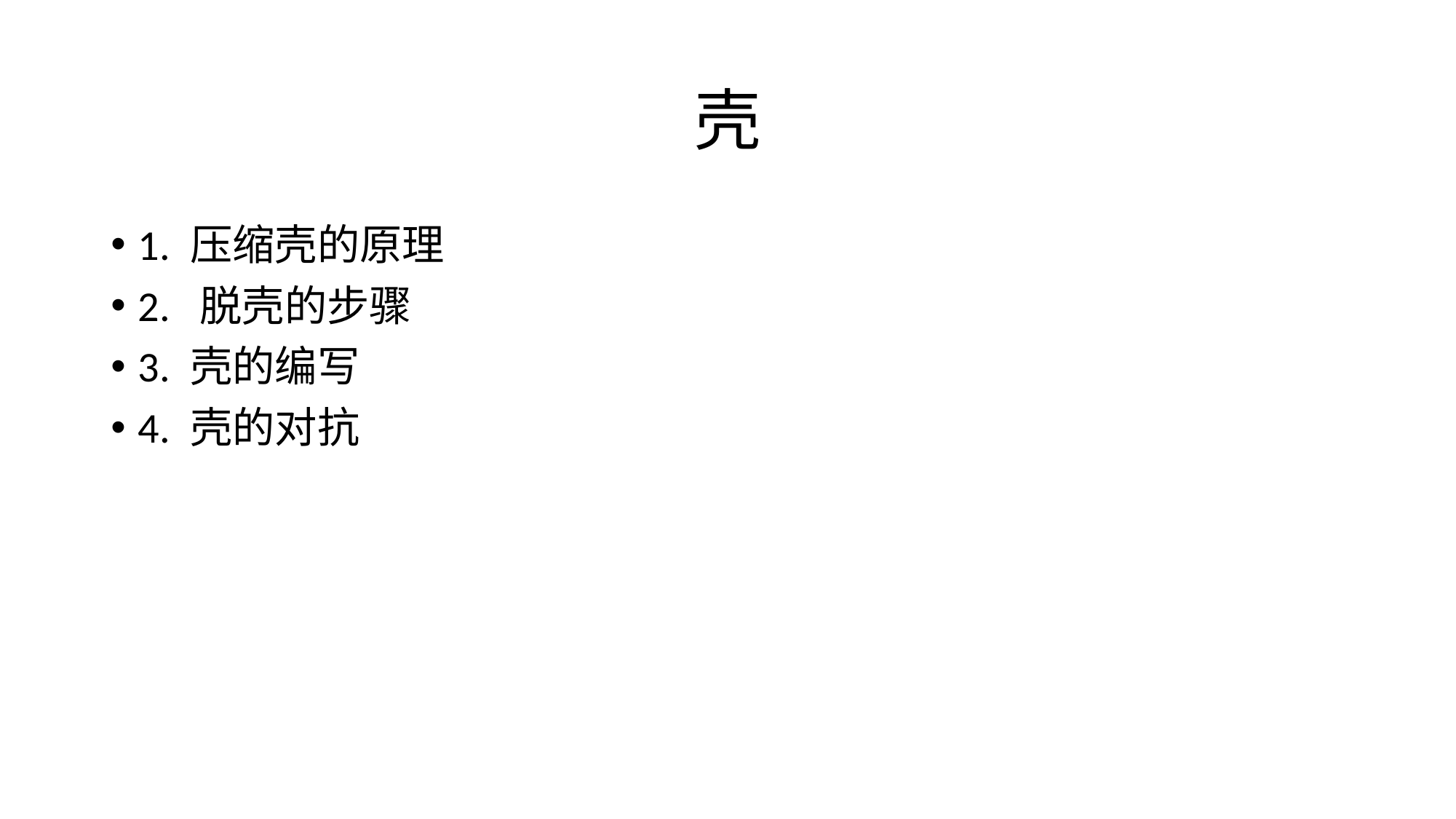

# 壳
1. 压缩壳的原理
2.  脱壳的步骤
3. 壳的编写
4. 壳的对抗